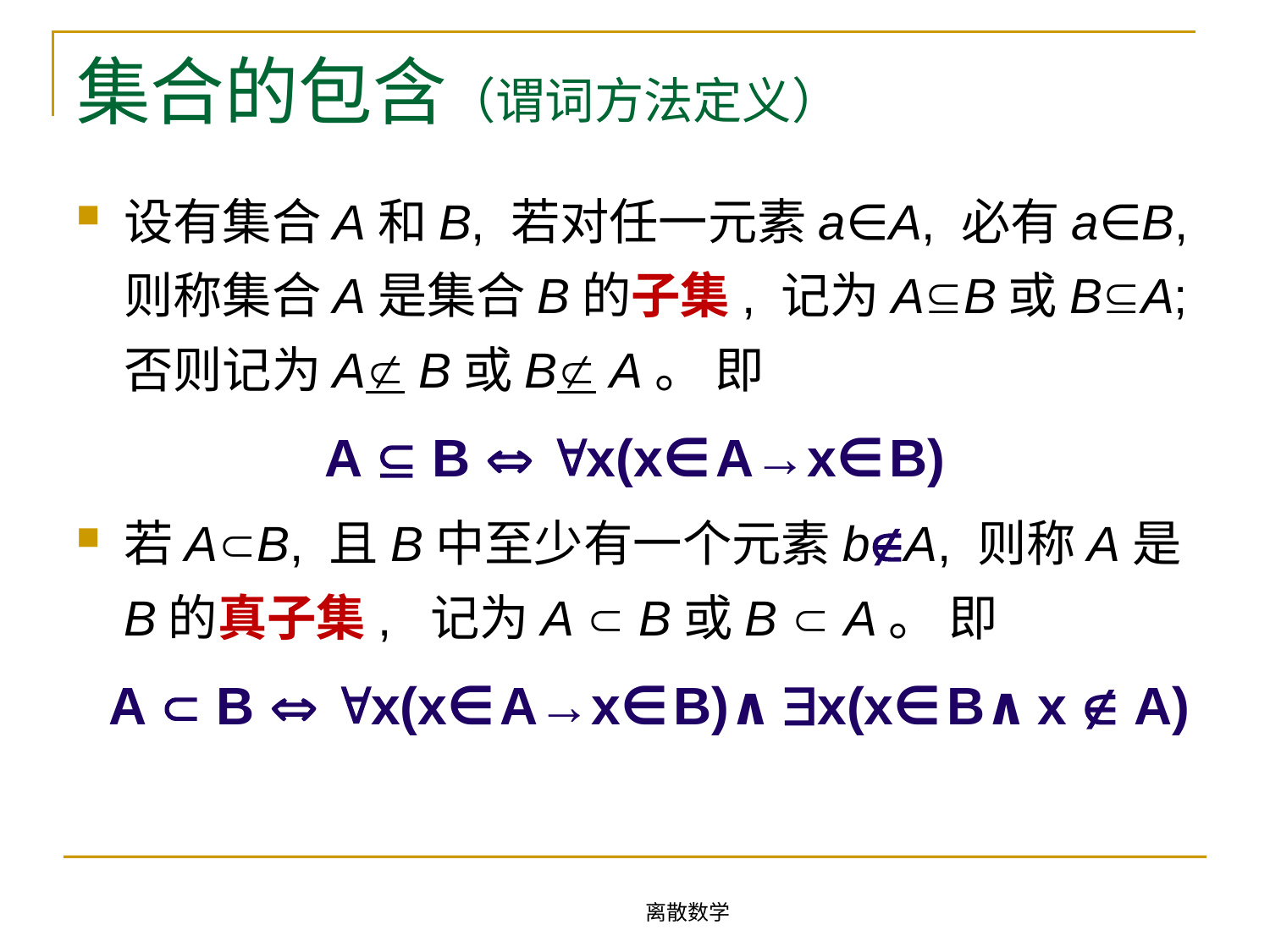

# 集合的包含（谓词方法定义）
设有集合A和B, 若对任一元素a∈A, 必有a∈B, 则称集合A是集合B的子集, 记为A⊆B或B⊆A; 否则记为A⊄ B或B⊄ A。 即
A ⊆ B ⇔ ∀x(x∈A→x∈B)
若A⊂B, 且B中至少有一个元素b∉A, 则称A是B的真子集,  记为A ⊂ B或B ⊂ A。 即
  A ⊂ B ⇔ ∀x(x∈A→x∈B)∧∃x(x∈B∧x ∉ A)

离散数学
9